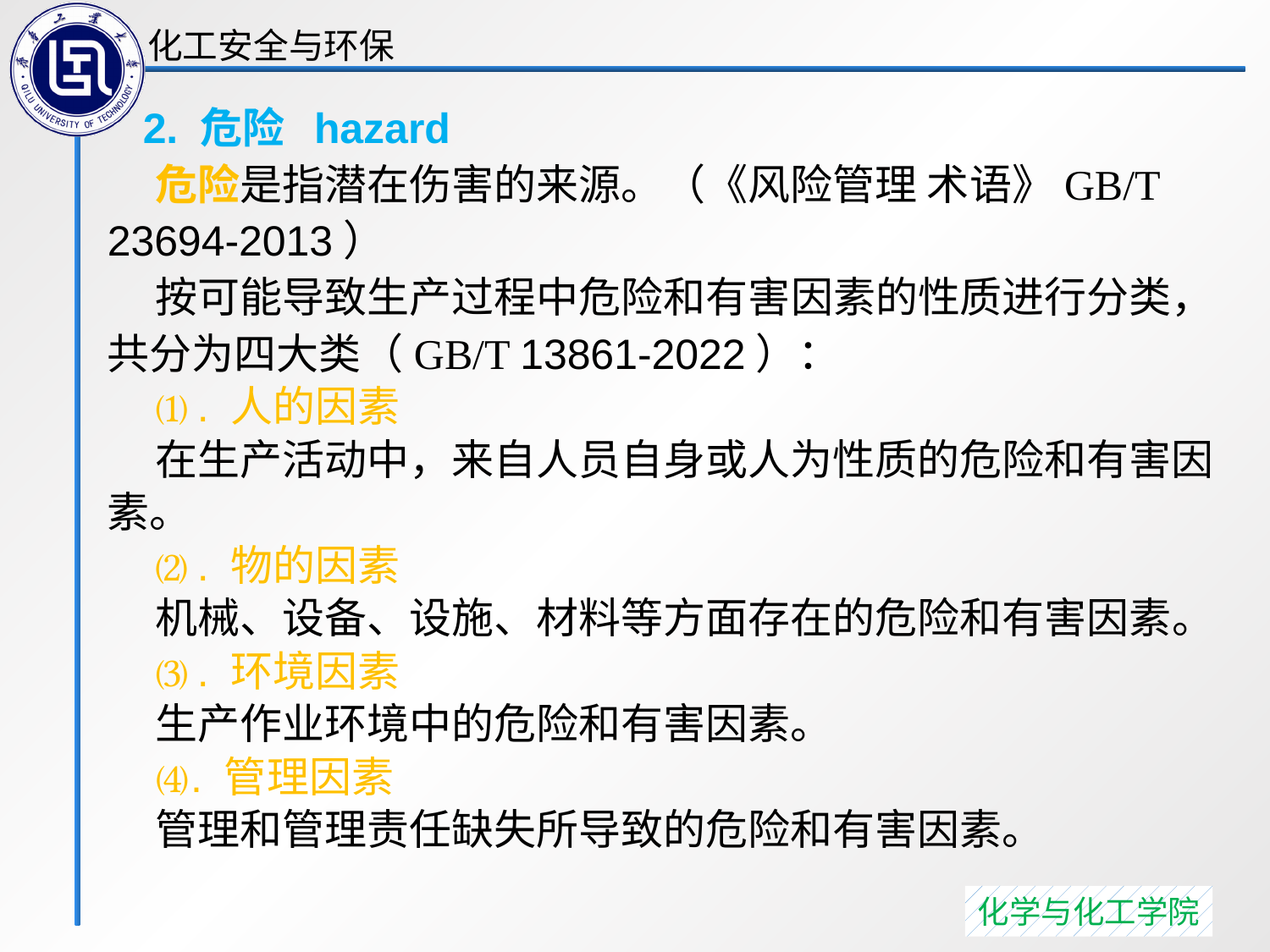

2. 危险  hazard
    危险是指潜在伤害的来源。（《风险管理 术语》GB/T 23694-2013）
    按可能导致生产过程中危险和有害因素的性质进行分类，共分为四大类（GB/T 13861-2022）：
    ⑴. 人的因素
    在生产活动中，来自人员自身或人为性质的危险和有害因素。
    ⑵. 物的因素
    机械、设备、设施、材料等方面存在的危险和有害因素。
    ⑶. 环境因素
    生产作业环境中的危险和有害因素。
    ⑷. 管理因素
    管理和管理责任缺失所导致的危险和有害因素。